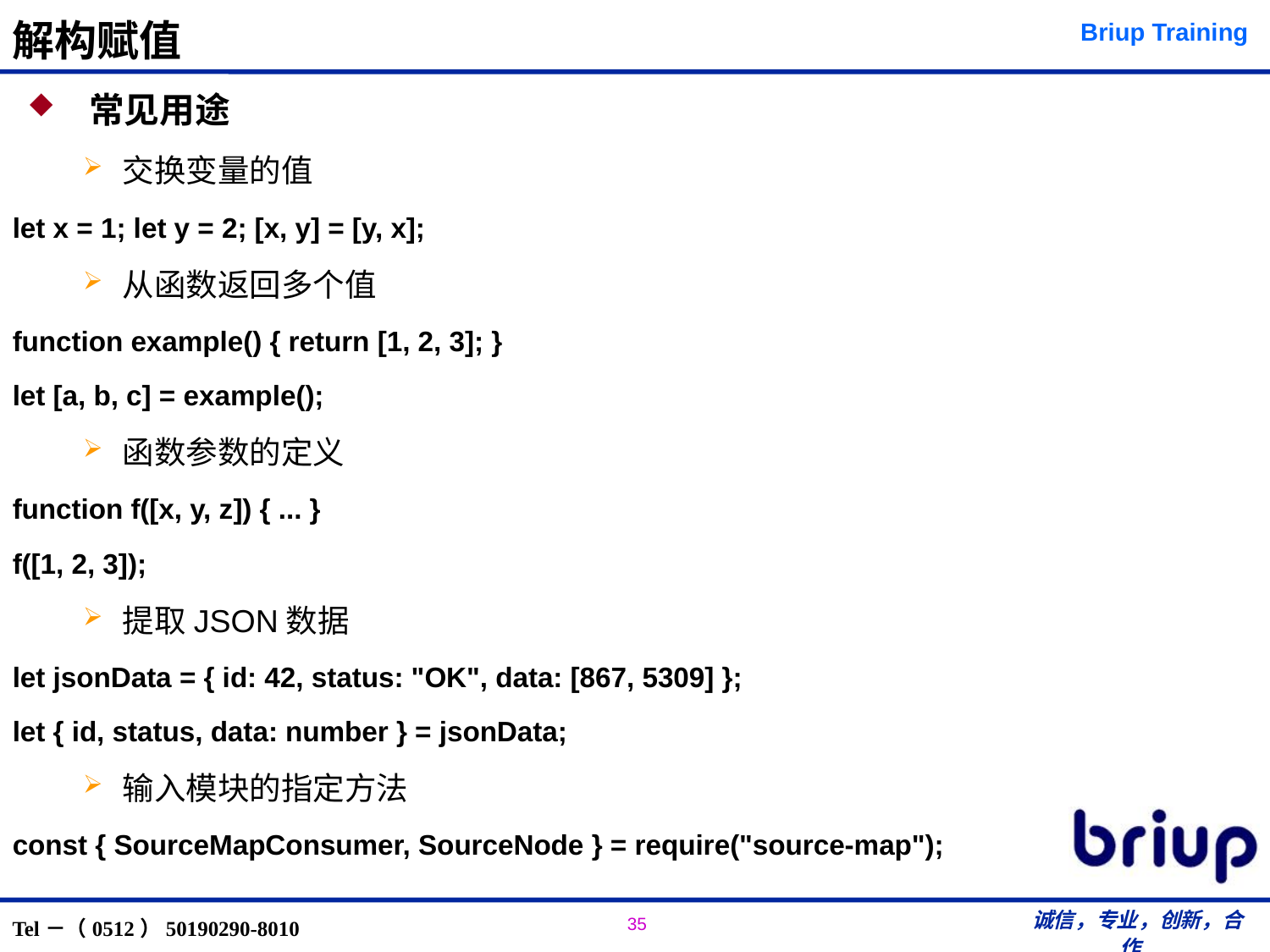

# 解构赋值
 常见用途
交换变量的值
let x = 1; let y = 2; [x, y] = [y, x];
从函数返回多个值
function example() { return [1, 2, 3]; }
let [a, b, c] = example();
函数参数的定义
function f([x, y, z]) { ... }
f([1, 2, 3]);
提取JSON数据
let jsonData = { id: 42, status: "OK", data: [867, 5309] };
let { id, status, data: number } = jsonData;
输入模块的指定方法
const { SourceMapConsumer, SourceNode } = require("source-map");